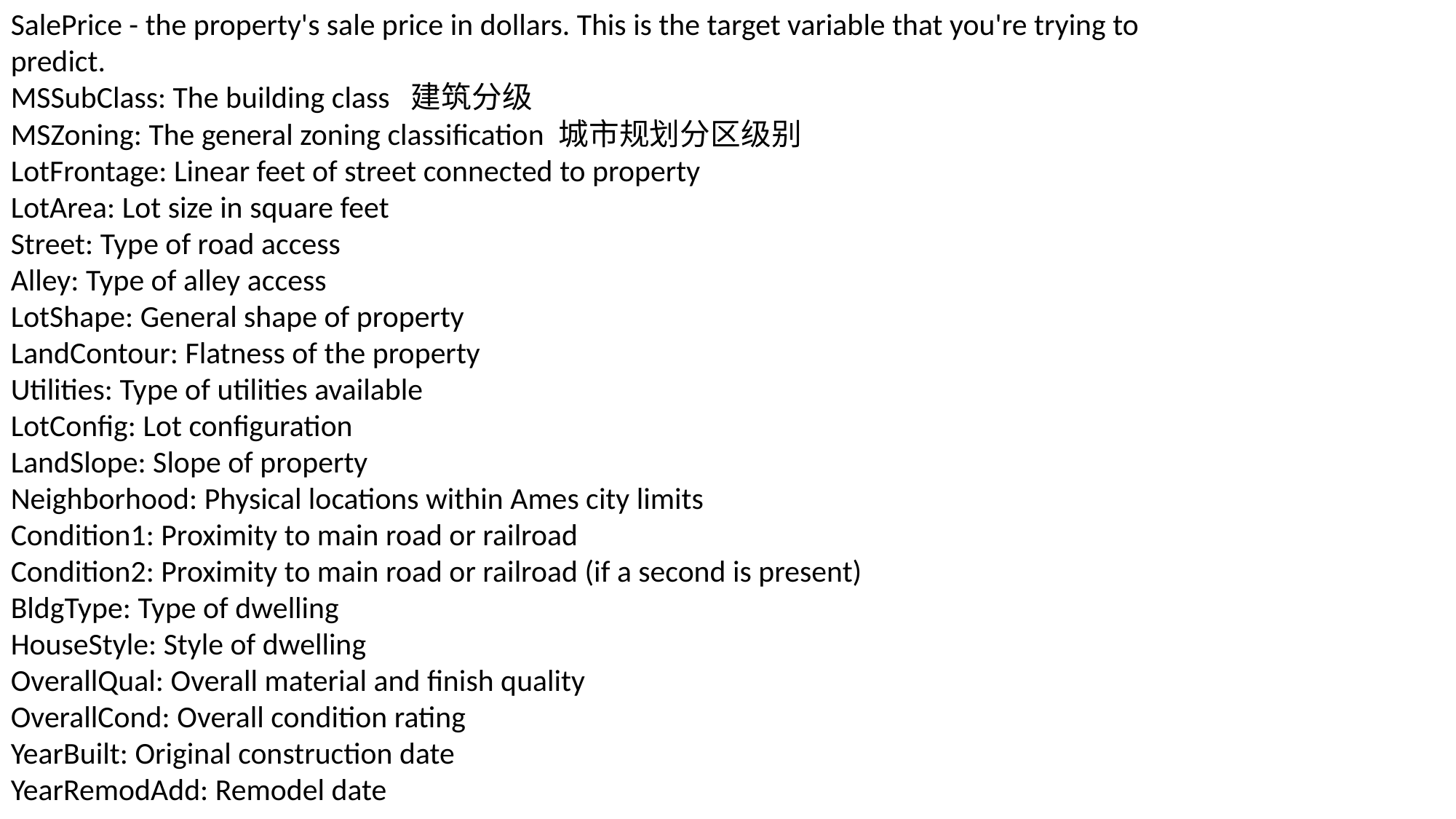

SalePrice - the property's sale price in dollars. This is the target variable that you're trying to predict.
MSSubClass: The building class  建筑分级
MSZoning: The general zoning classification 城市规划分区级别
LotFrontage: Linear feet of street connected to property
LotArea: Lot size in square feet
Street: Type of road access
Alley: Type of alley access
LotShape: General shape of property
LandContour: Flatness of the property
Utilities: Type of utilities available
LotConfig: Lot configuration
LandSlope: Slope of property
Neighborhood: Physical locations within Ames city limits
Condition1: Proximity to main road or railroad
Condition2: Proximity to main road or railroad (if a second is present)
BldgType: Type of dwelling
HouseStyle: Style of dwelling
OverallQual: Overall material and finish quality
OverallCond: Overall condition rating
YearBuilt: Original construction date
YearRemodAdd: Remodel date